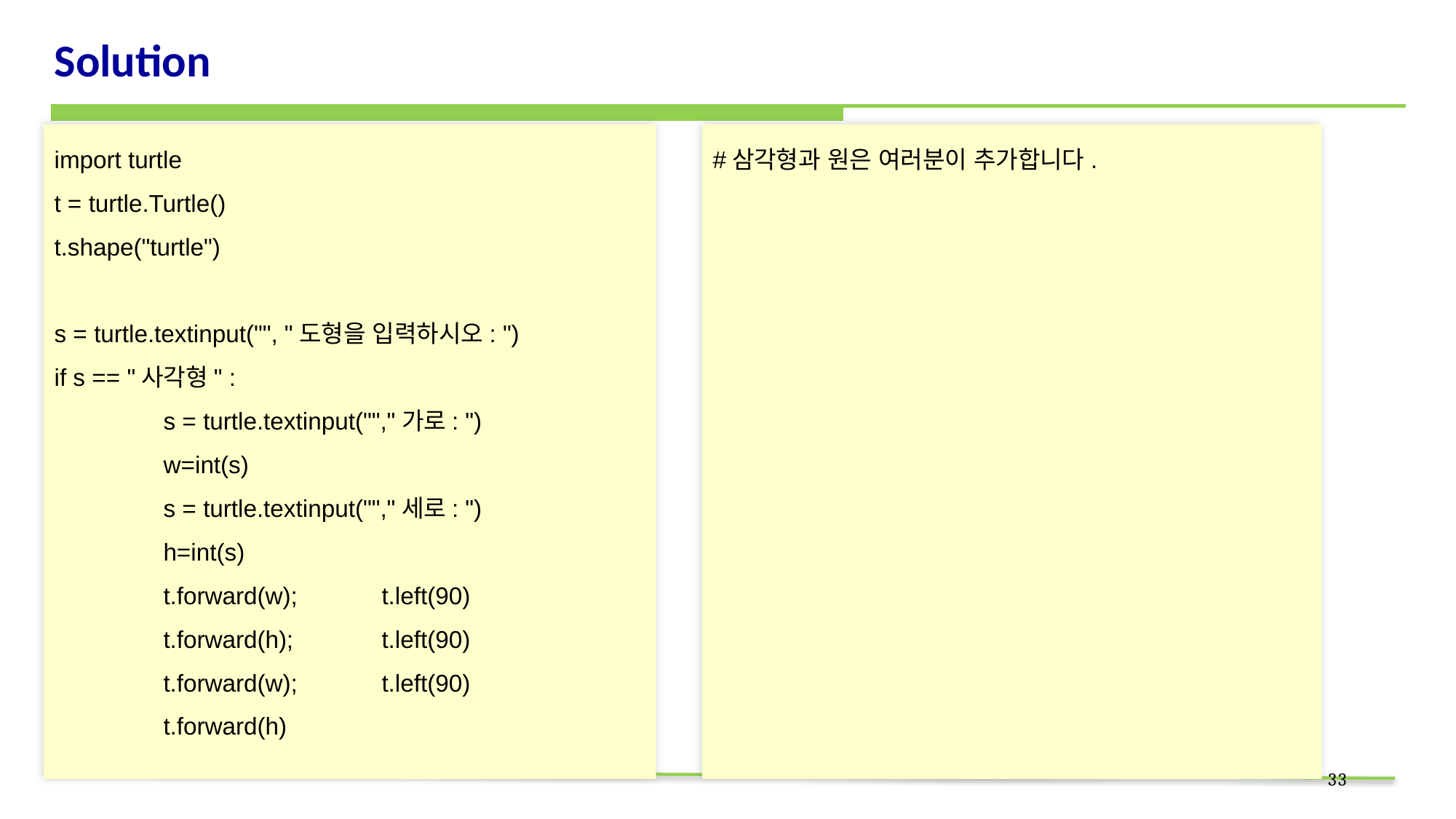

# Solution
#삼각형과 원은 여러분이 추가합니다.
import turtle
t = turtle.Turtle()
t.shape("turtle")

s = turtle.textinput("", "도형을 입력하시오: ")
if s == "사각형" :
	s = turtle.textinput("","가로: ")
	w=int(s)
	s = turtle.textinput("","세로: ")
	h=int(s)
	t.forward(w); 	t.left(90)
	t.forward(h); 	t.left(90)
	t.forward(w); 	t.left(90)
	t.forward(h)
33